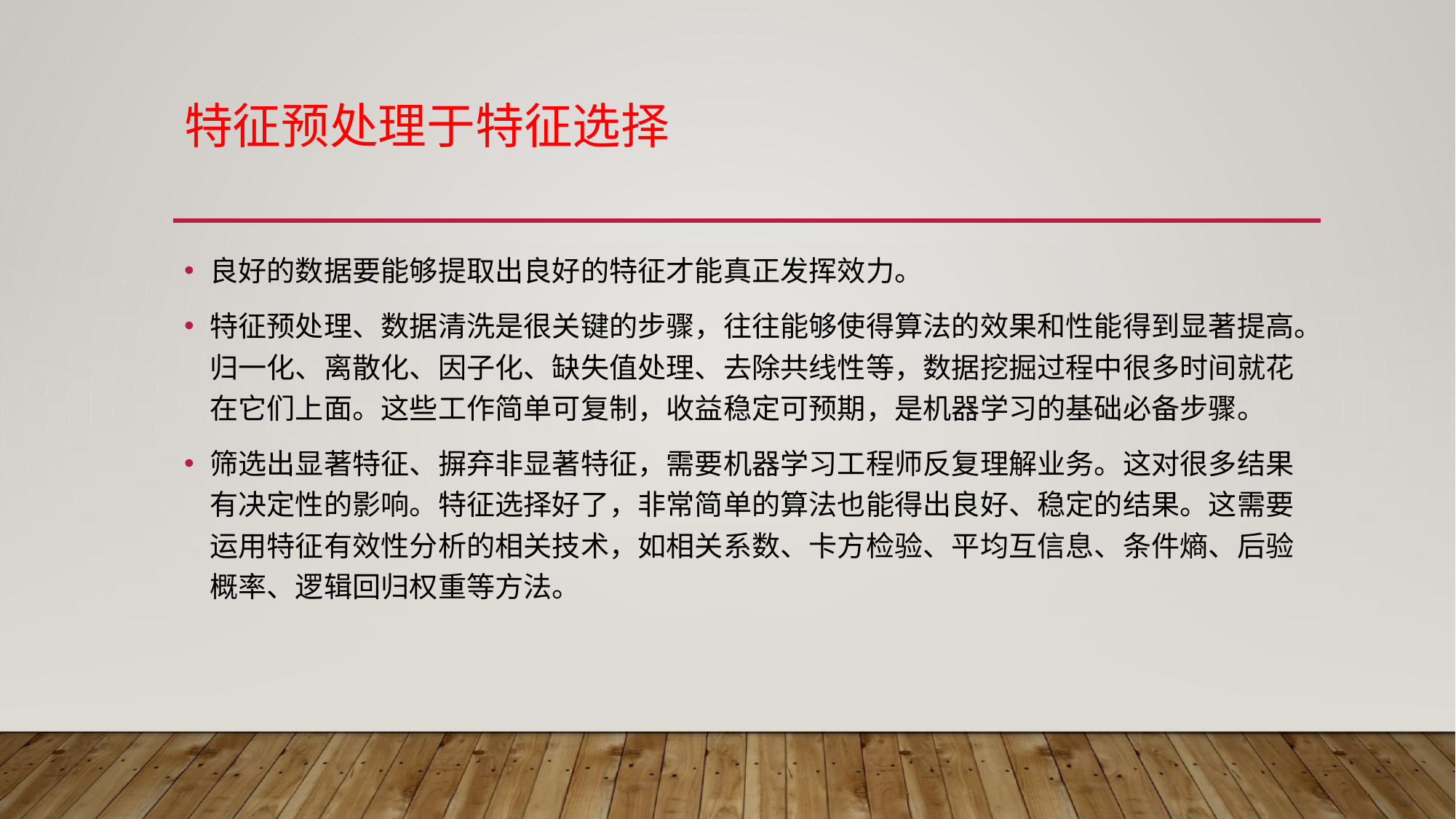

# 特征预处理于特征选择
良好的数据要能够提取出良好的特征才能真正发挥效力。
特征预处理、数据清洗是很关键的步骤，往往能够使得算法的效果和性能得到显著提高。归一化、离散化、因子化、缺失值处理、去除共线性等，数据挖掘过程中很多时间就花在它们上面。这些工作简单可复制，收益稳定可预期，是机器学习的基础必备步骤。
筛选出显著特征、摒弃非显著特征，需要机器学习工程师反复理解业务。这对很多结果有决定性的影响。特征选择好了，非常简单的算法也能得出良好、稳定的结果。这需要运用特征有效性分析的相关技术，如相关系数、卡方检验、平均互信息、条件熵、后验概率、逻辑回归权重等方法。